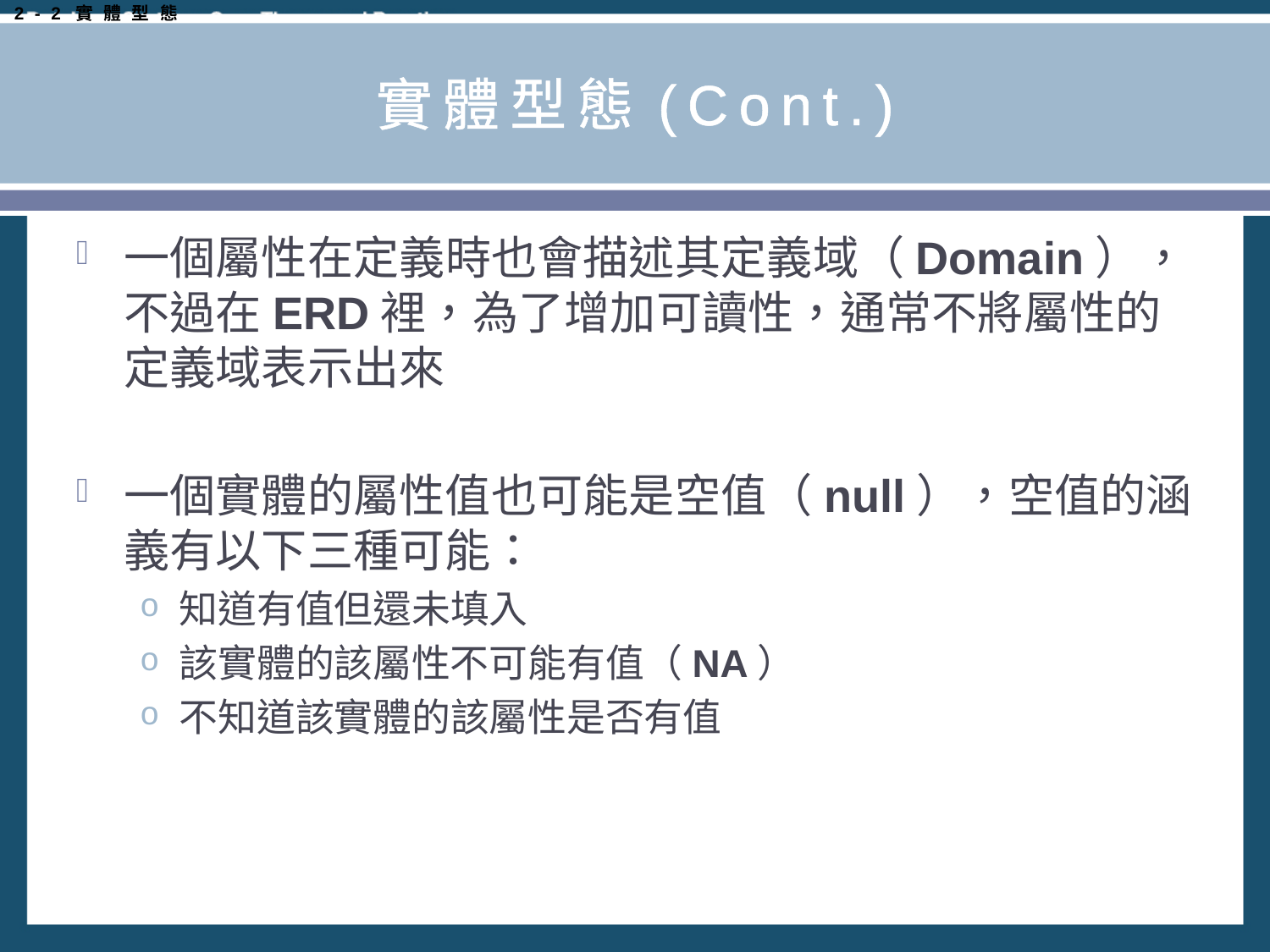

2-2實體型態
# 實體型態(Cont.)
一個屬性在定義時也會描述其定義域（Domain），不過在ERD裡，為了增加可讀性，通常不將屬性的定義域表示出來

一個實體的屬性值也可能是空值（null），空值的涵義有以下三種可能：
知道有值但還未填入
該實體的該屬性不可能有值（NA）
不知道該實體的該屬性是否有值